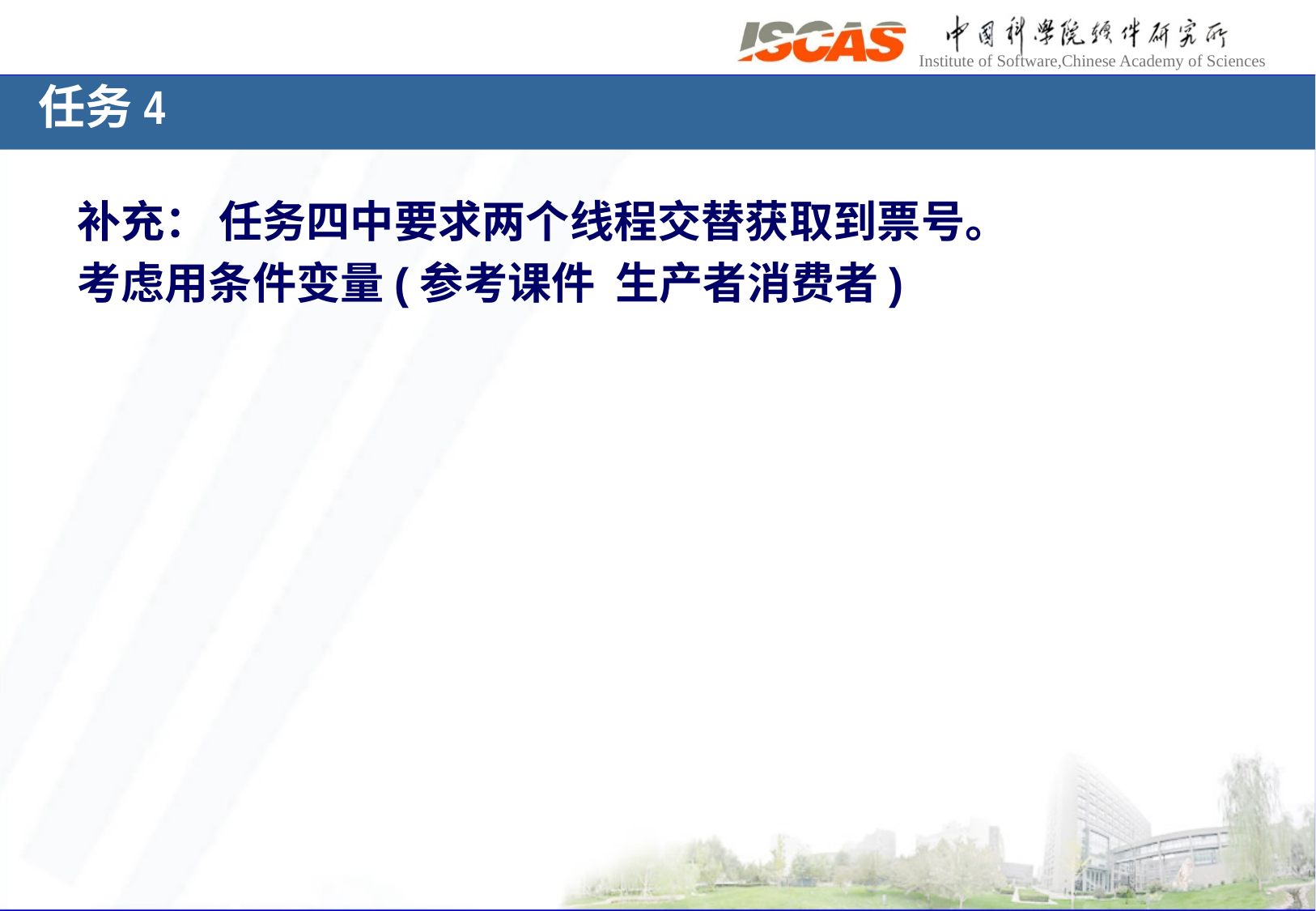

# 任务4
补充： 任务四中要求两个线程交替获取到票号。
考虑用条件变量(参考课件  生产者消费者)